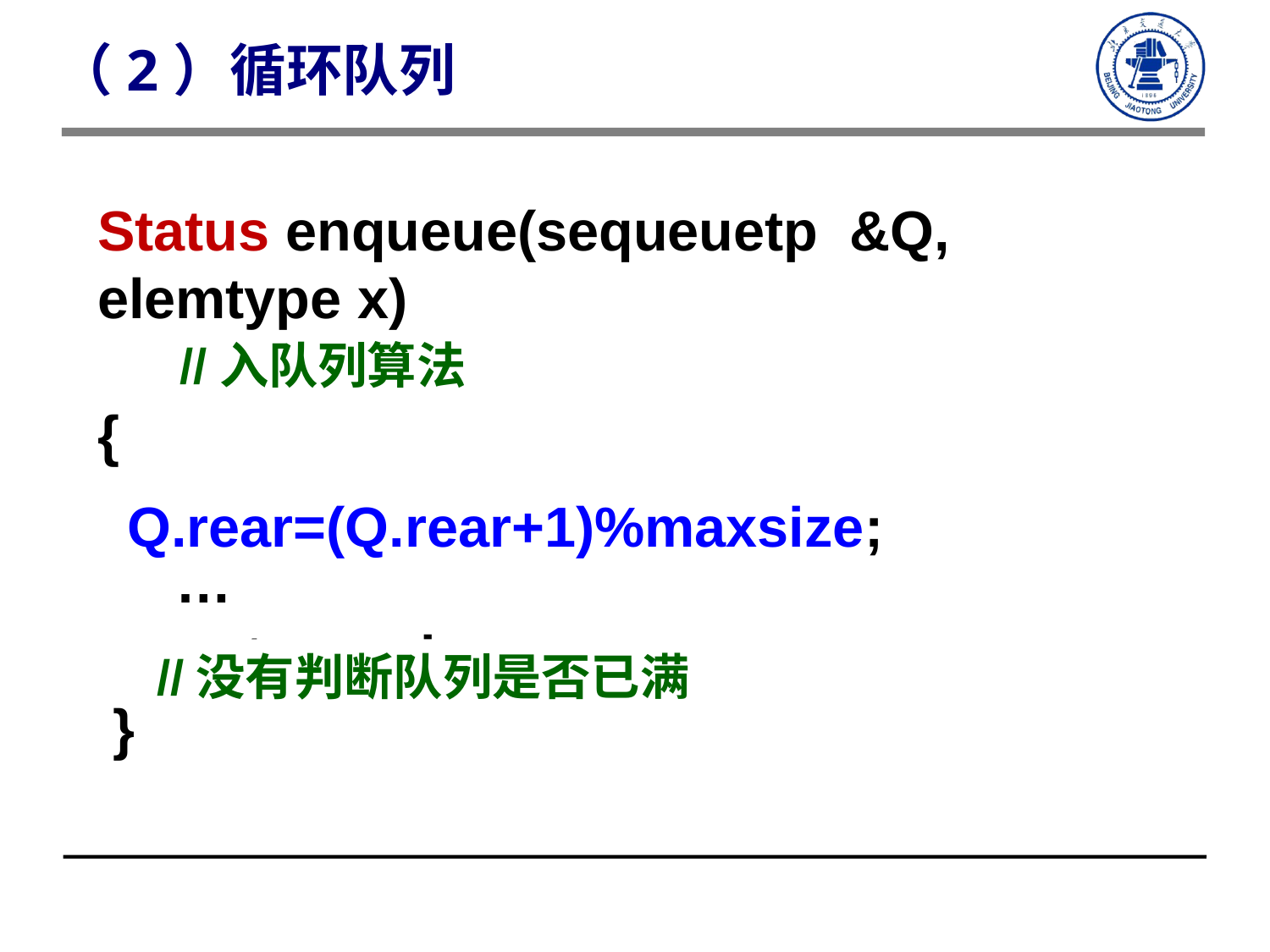

（2）循环队列
Status enqueue(sequeuetp  &Q, elemtype x)
      //入队列算法
{
      Q.queue[Q.rear]=x;
     …
      return  ok;
 }
Q.rear=(Q.rear+1)%maxsize;
//没有判断队列是否已满